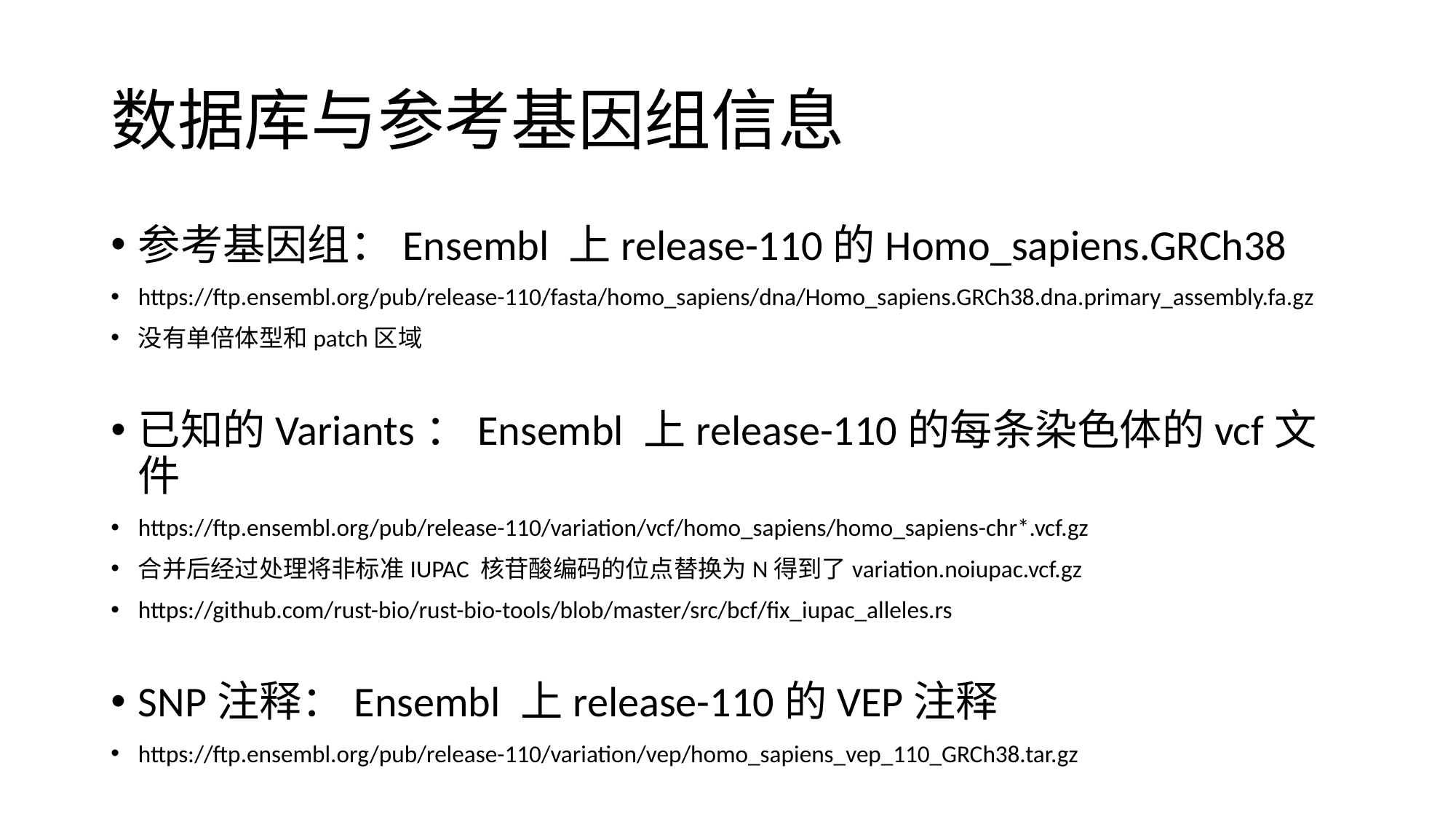

# 数据库与参考基因组信息
参考基因组：Ensembl 上release-110的Homo_sapiens.GRCh38
https://ftp.ensembl.org/pub/release-110/fasta/homo_sapiens/dna/Homo_sapiens.GRCh38.dna.primary_assembly.fa.gz
没有单倍体型和patch区域

已知的Variants：Ensembl 上release-110的每条染色体的vcf文件
https://ftp.ensembl.org/pub/release-110/variation/vcf/homo_sapiens/homo_sapiens-chr*.vcf.gz
合并后经过处理将非标准IUPAC 核苷酸编码的位点替换为N得到了variation.noiupac.vcf.gz
https://github.com/rust-bio/rust-bio-tools/blob/master/src/bcf/fix_iupac_alleles.rs

SNP注释：Ensembl 上release-110的VEP注释
https://ftp.ensembl.org/pub/release-110/variation/vep/homo_sapiens_vep_110_GRCh38.tar.gz